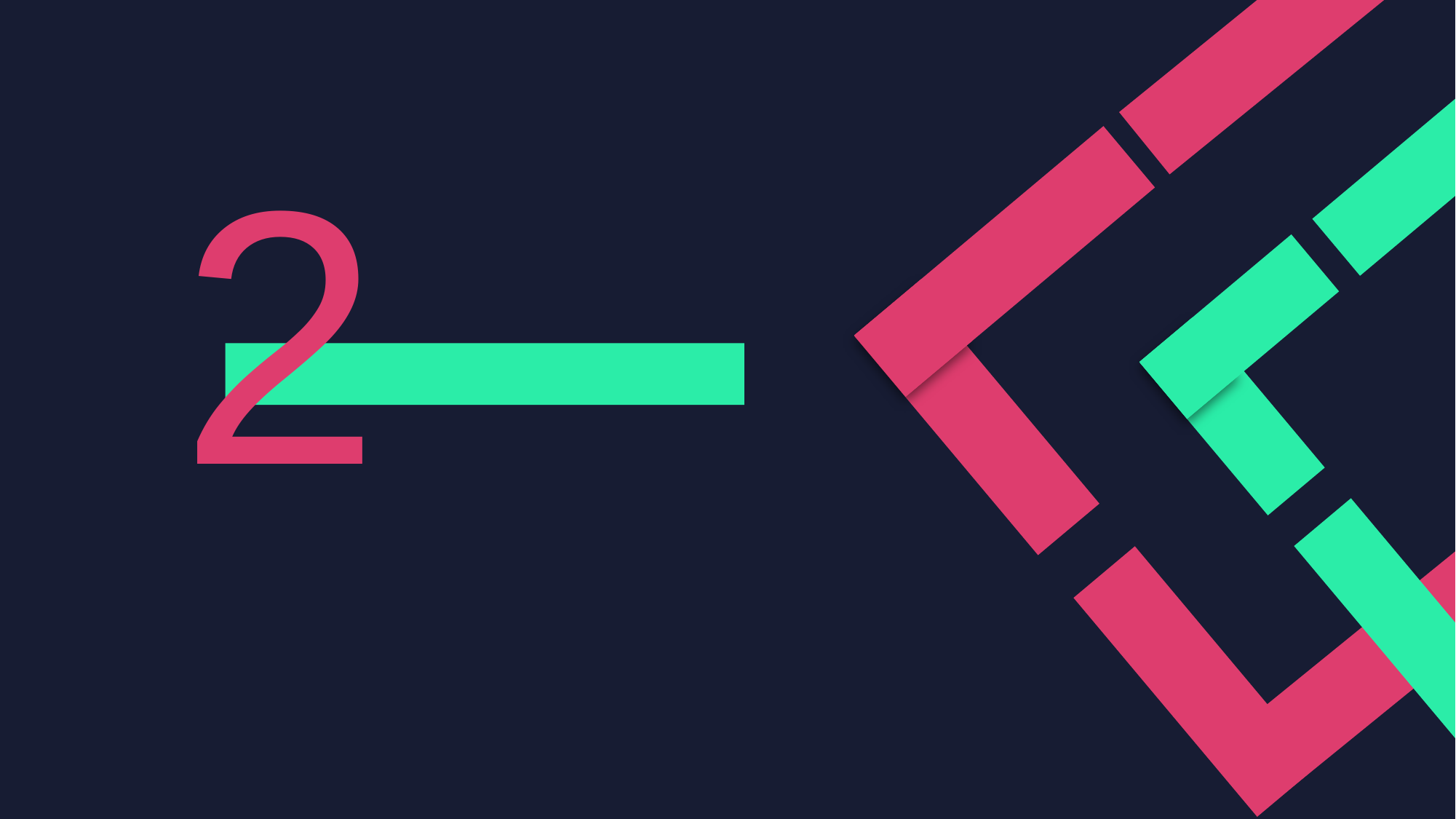

2

두 번째 주제 입력

:
간단한 소개사항을 입력해주세요